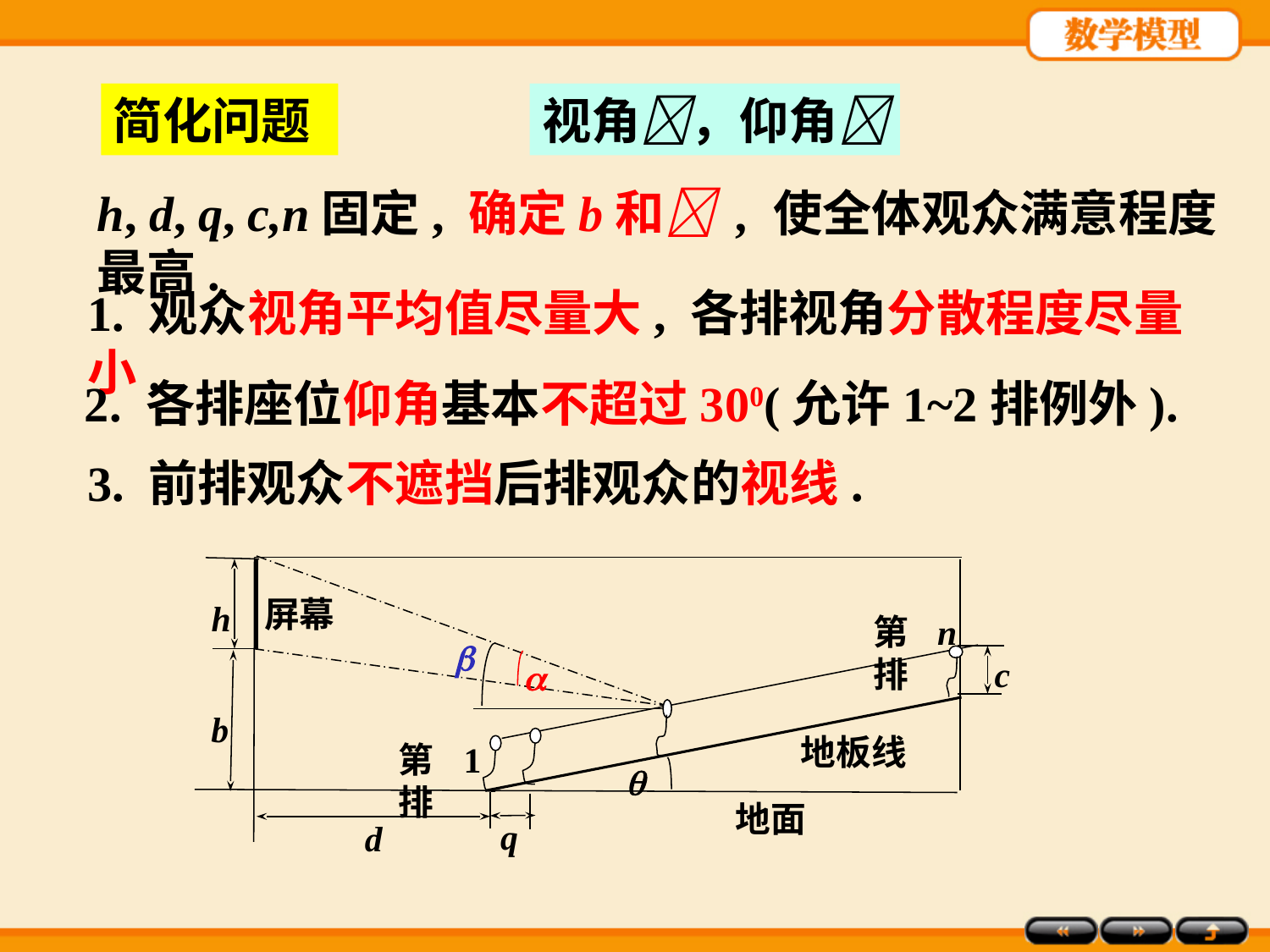

简化问题
视角α，仰角β
h, d, q, c,n固定, 确定b和θ , 使全体观众满意程度最高.
1. 观众视角平均值尽量大, 各排视角分散程度尽量小.
2. 各排座位仰角基本不超过300(允许1~2排例外).
3. 前排观众不遮挡后排观众的视线.
屏幕
h
第n排
β

c
α

b

地板线

第1排

θ

地面
q
d